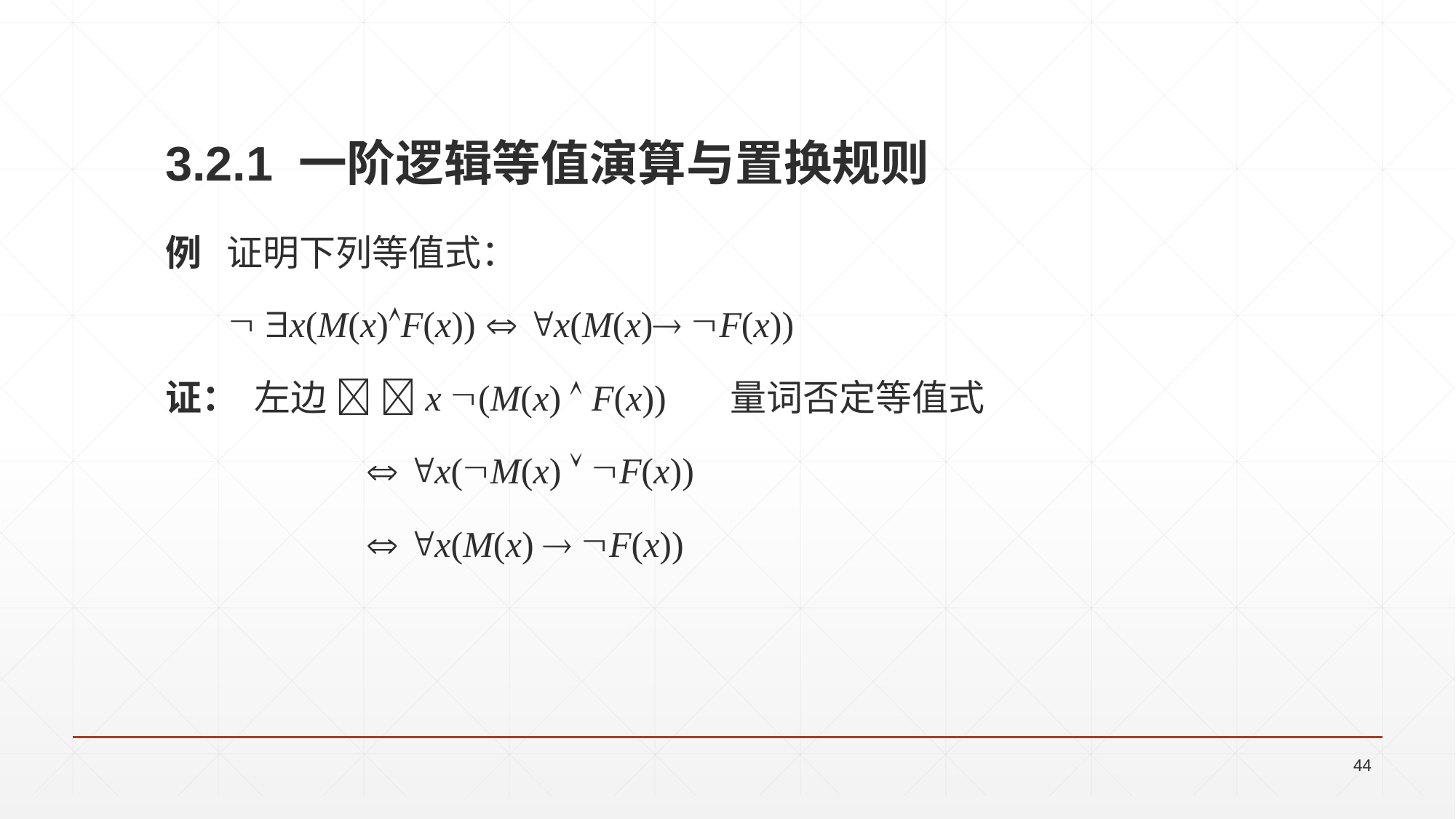

3.2.1 一阶逻辑等值演算与置换规则
例   证明下列等值式：
      ¬ ∃x(M(x)∧F(x)) ⇔ ∀x(M(x)→ ¬F(x))
证：  左边 ⇔ ∀x ¬(M(x) ∧ F(x))      量词否定等值式
		       ⇔ ∀x(¬M(x) ∨ ¬F(x))
		       ⇔ ∀x(M(x) → ¬F(x))

44